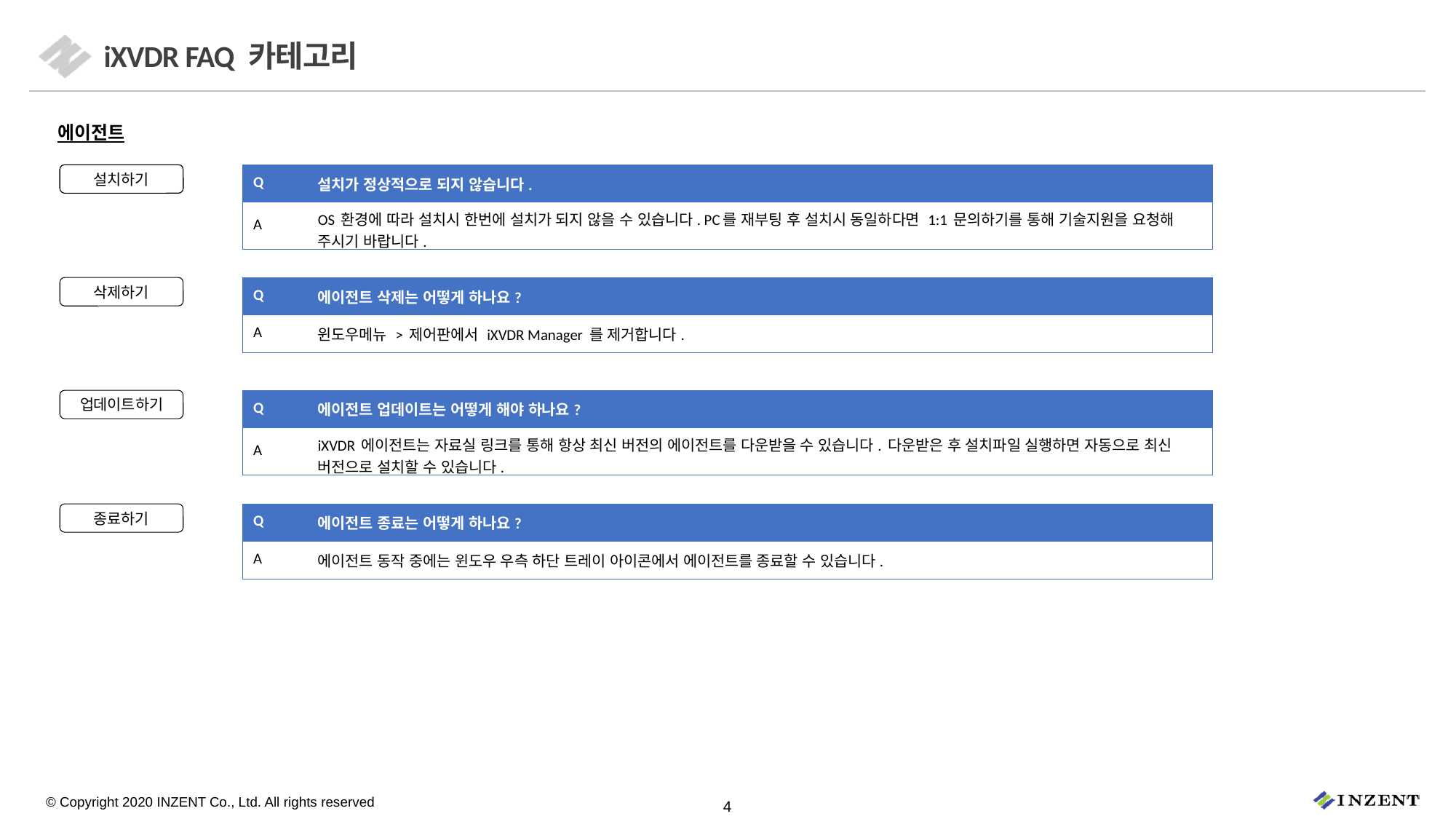

# iXVDR FAQ 카테고리
에이전트
설치하기
회원가입
| Q | 설치가 정상적으로 되지 않습니다. |
| --- | --- |
| A | OS 환경에 따라 설치시 한번에 설치가 되지 않을 수 있습니다. PC를 재부팅 후 설치시 동일하다면 1:1 문의하기를 통해 기술지원을 요청해 주시기 바랍니다. |
삭제하기
| Q | 에이전트 삭제는 어떻게 하나요? |
| --- | --- |
| A | 윈도우메뉴 > 제어판에서 iXVDR Manager 를 제거합니다. |
업데이트하기
| Q | 에이전트 업데이트는 어떻게 해야 하나요? |
| --- | --- |
| A | iXVDR 에이전트는 자료실 링크를 통해 항상 최신 버전의 에이전트를 다운받을 수 있습니다. 다운받은 후 설치파일 실행하면 자동으로 최신 버전으로 설치할 수 있습니다. |
종료하기
| Q | 에이전트 종료는 어떻게 하나요? |
| --- | --- |
| A | 에이전트 동작 중에는 윈도우 우측 하단 트레이 아이콘에서 에이전트를 종료할 수 있습니다. |
4